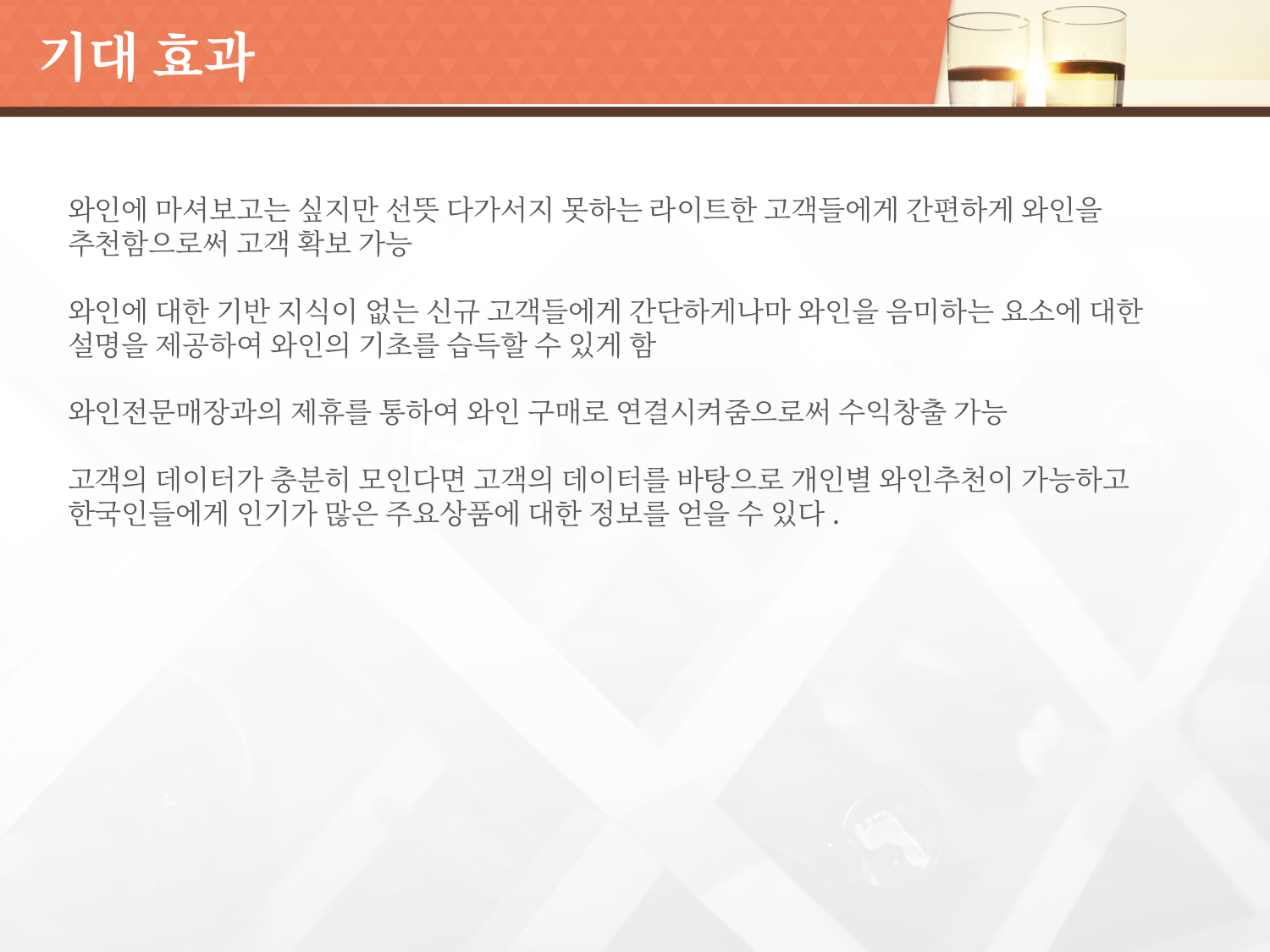

# 기대 효과
와인에 마셔보고는 싶지만 선뜻 다가서지 못하는 라이트한 고객들에게 간편하게 와인을 추천함으로써 고객 확보 가능

와인에 대한 기반 지식이 없는 신규 고객들에게 간단하게나마 와인을 음미하는 요소에 대한 설명을 제공하여 와인의 기초를 습득할 수 있게 함

와인전문매장과의 제휴를 통하여 와인 구매로 연결시켜줌으로써 수익창출 가능

고객의 데이터가 충분히 모인다면 고객의 데이터를 바탕으로 개인별 와인추천이 가능하고 한국인들에게 인기가 많은 주요상품에 대한 정보를 얻을 수 있다.